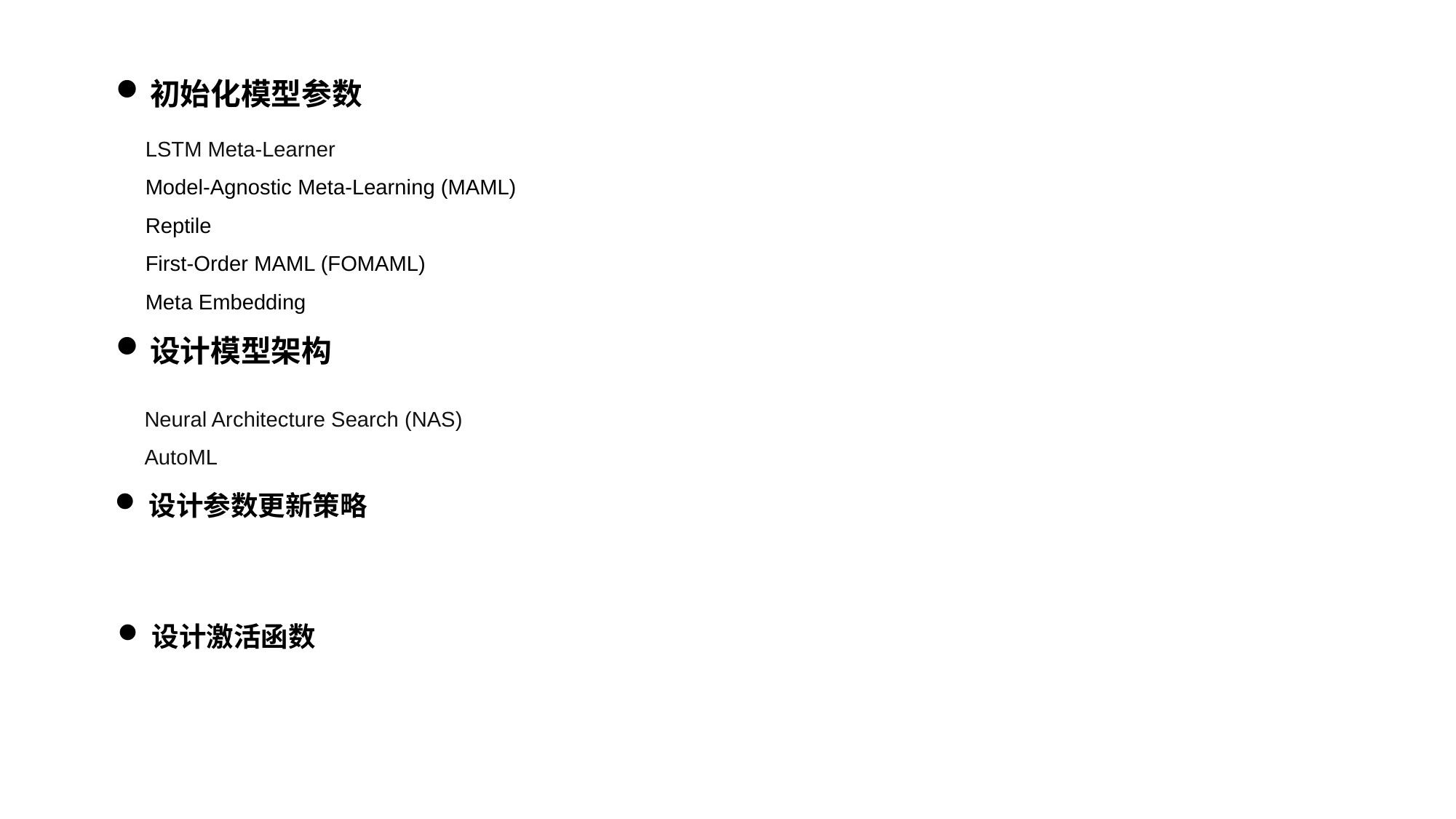

初始化模型参数
LSTM Meta-Learner
Model-Agnostic Meta-Learning (MAML)
Reptile
First-Order MAML (FOMAML)
Meta Embedding
设计模型架构
 Neural Architecture Search (NAS)
 AutoML
设计参数更新策略
设计激活函数